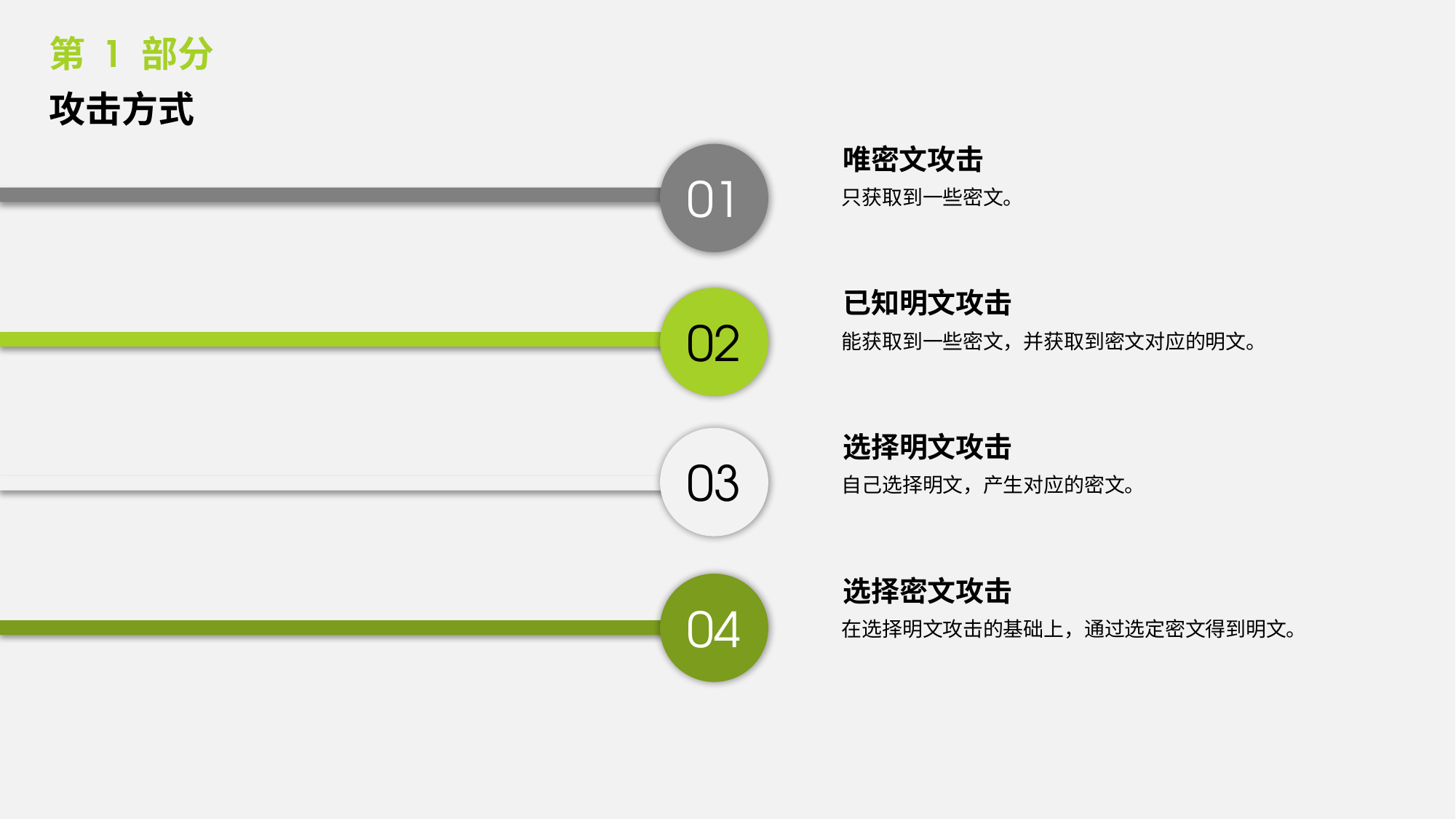

第 1 部分
攻击方式
唯密文攻击
只获取到一些密文。
01

已知明文攻击
能获取到一些密文，并获取到密文对应的明文。
02

选择明文攻击
自己选择明文，产生对应的密文。
03

选择密文攻击
在选择明文攻击的基础上，通过选定密文得到明文。
04